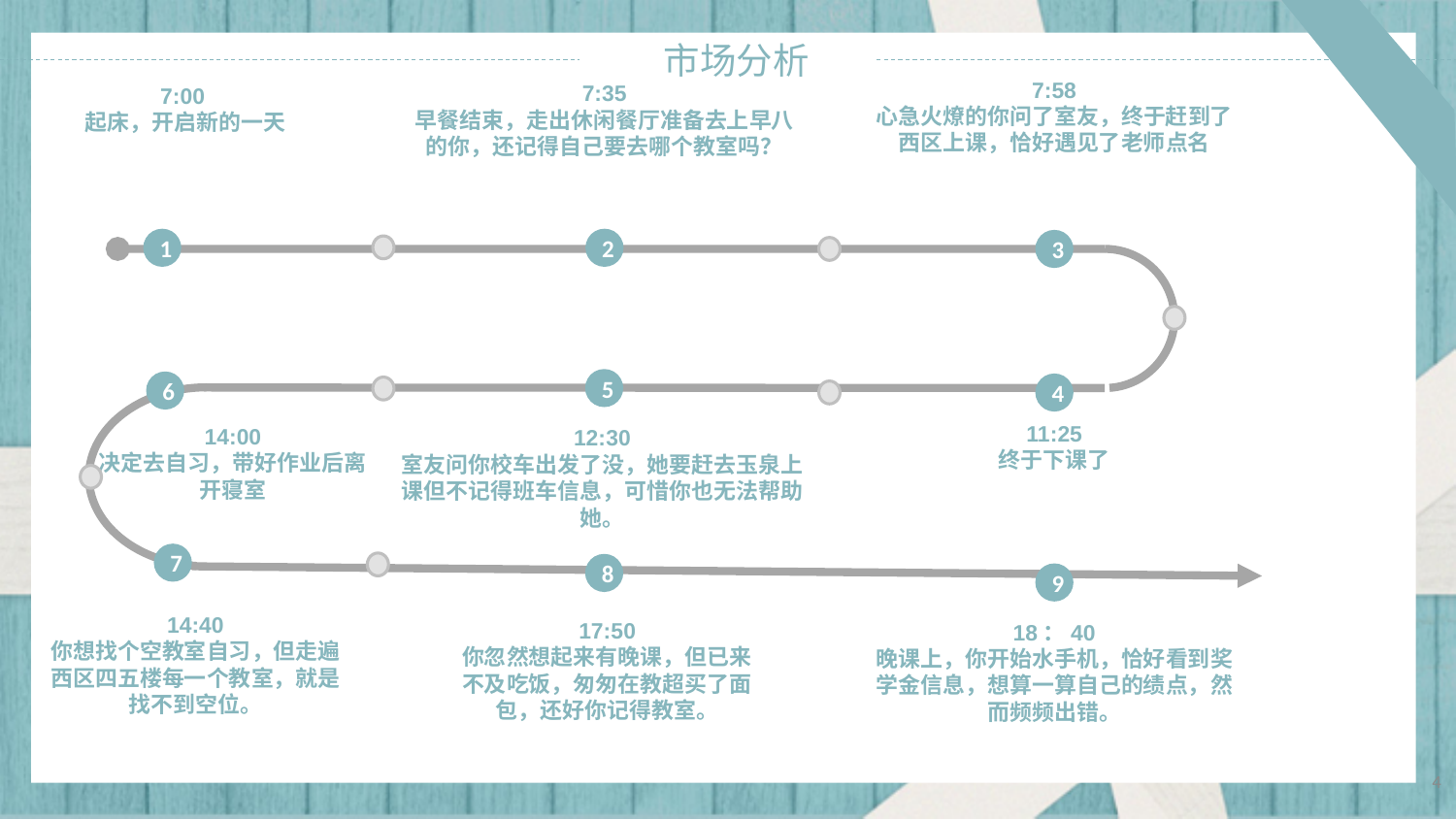

7:58
心急火燎的你问了室友，终于赶到了西区上课，恰好遇见了老师点名
7:35
早餐结束，走出休闲餐厅准备去上早八的你，还记得自己要去哪个教室吗？

7:00
起床，开启新的一天

1
2
3

5
6
4

11:25
终于下课了
14:00
决定去自习，带好作业后离开寝室
12:30
室友问你校车出发了没，她要赶去玉泉上课但不记得班车信息，可惜你也无法帮助她。

7

8
9
14:40
你想找个空教室自习，但走遍西区四五楼每一个教室，就是找不到空位。
17:50
你忽然想起来有晚课，但已来不及吃饭，匆匆在教超买了面包，还好你记得教室。
18：40
晚课上，你开始水手机，恰好看到奖学金信息，想算一算自己的绩点，然而频频出错。
4